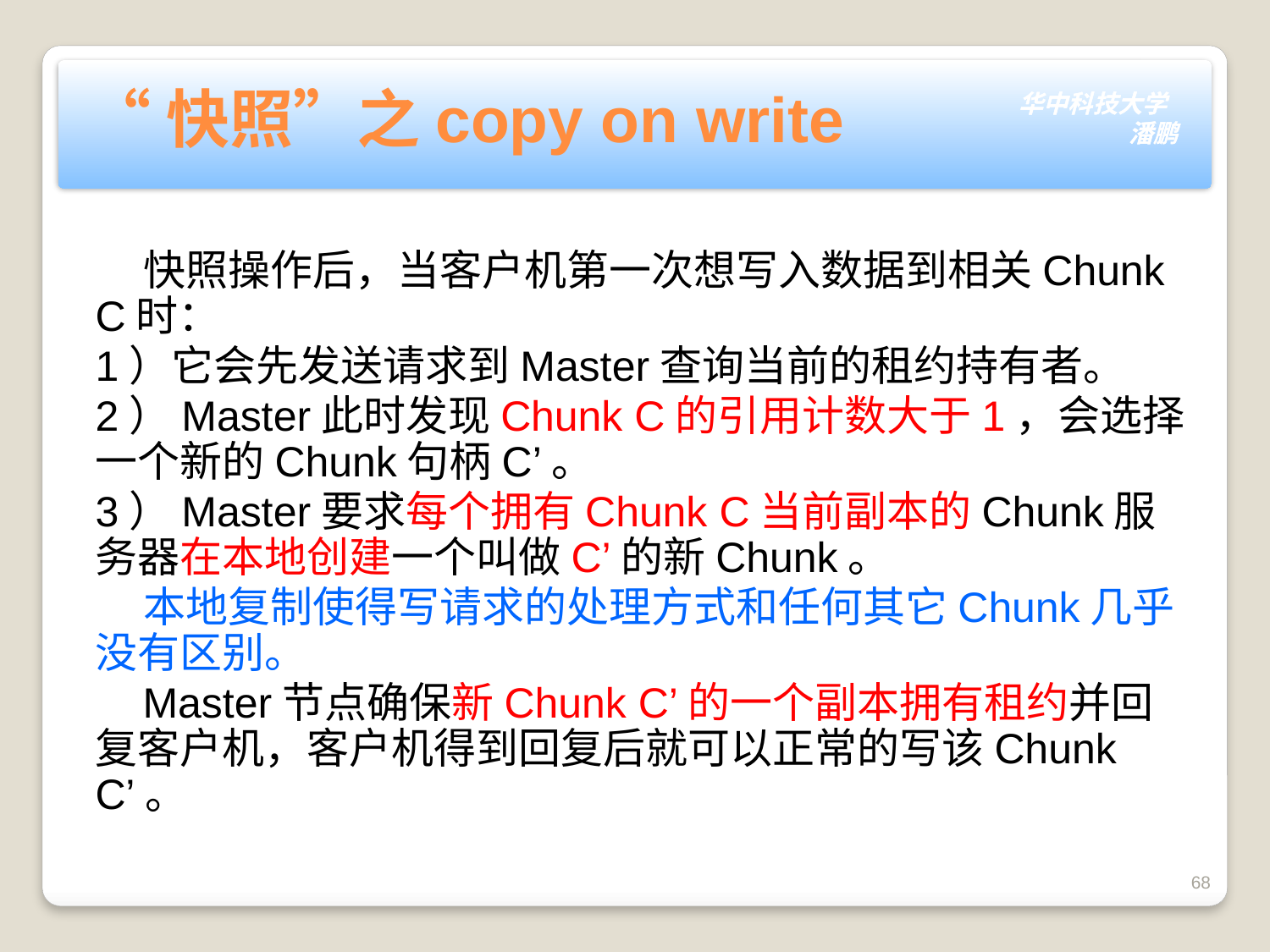

# “快照”之copy on write
    快照操作后，当客户机第一次想写入数据到相关Chunk C时：
1）它会先发送请求到Master查询当前的租约持有者。
2）Master此时发现Chunk C的引用计数大于1，会选择一个新的Chunk句柄C’。
3）Master要求每个拥有Chunk C当前副本的Chunk服务器在本地创建一个叫做C’的新Chunk。
    本地复制使得写请求的处理方式和任何其它Chunk几乎没有区别。
    Master节点确保新Chunk C’的一个副本拥有租约并回复客户机，客户机得到回复后就可以正常的写该Chunk C’。
68